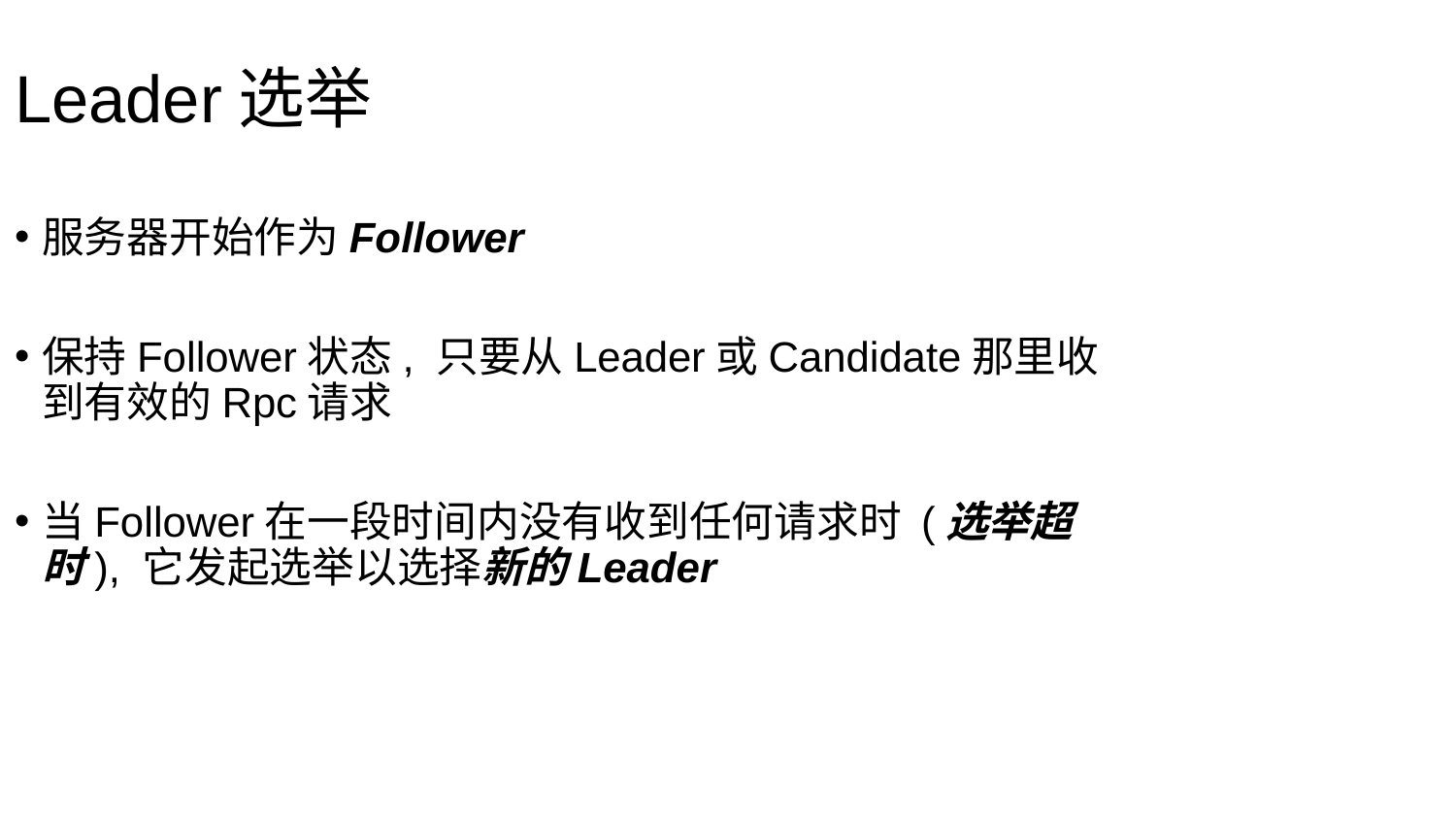

Leader选举
服务器开始作为Follower

保持Follower状态, 只要从Leader或Candidate那里收到有效的Rpc请求

当Follower在一段时间内没有收到任何请求时 (选举超时), 它发起选举以选择新的Leader